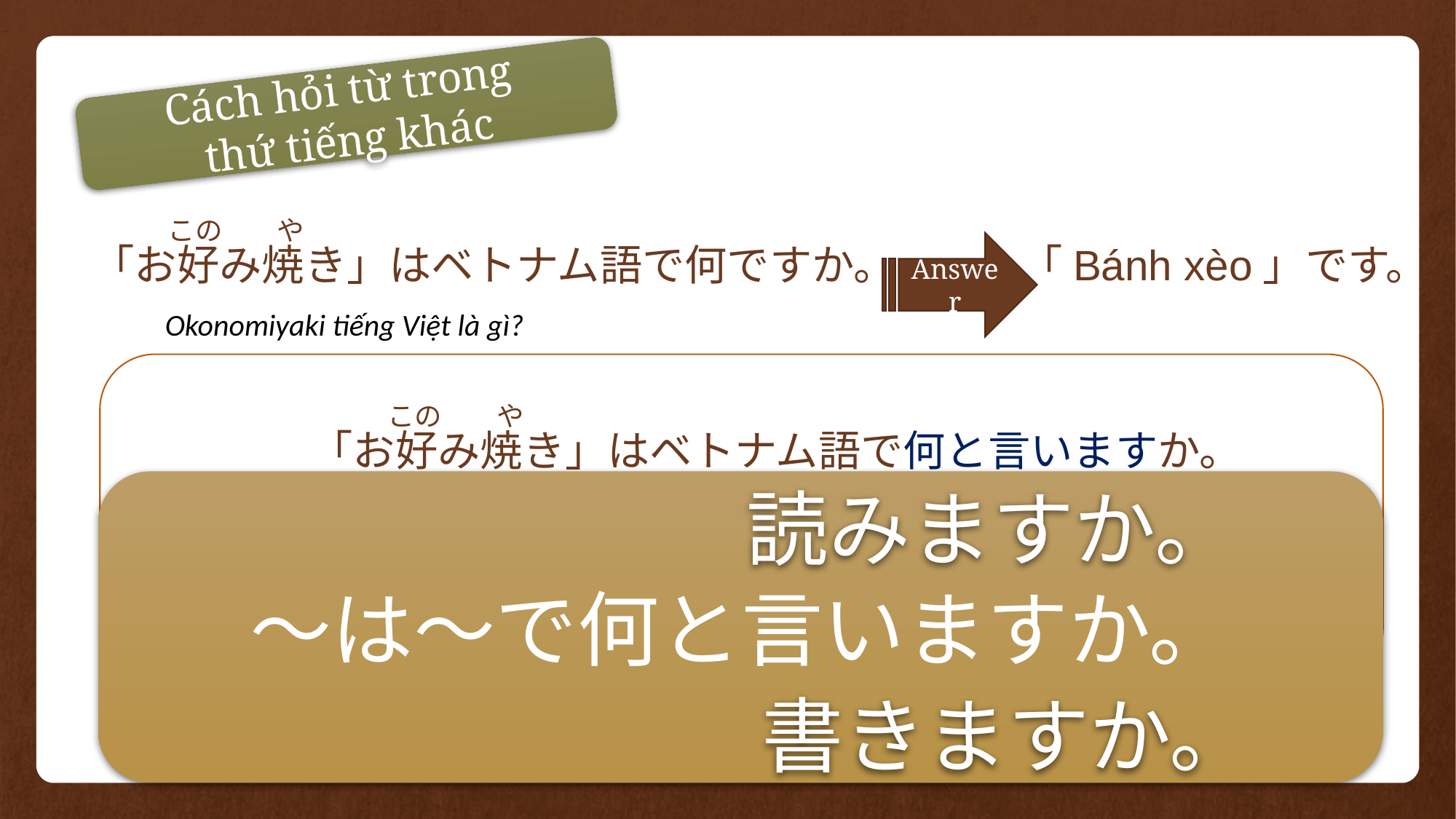

Cách hỏi từ trong
thứ tiếng khác
この　　や
「お好み焼き」はベトナム語で何ですか。
Answer
「Bánh xèo」です。
Okonomiyaki tiếng Việt là gì?

この　　や
「お好み焼き」はベトナム語で何と言いますか。
読みますか。
～は～で何と言いますか。
Okonomiyaki tiếng Việt nói là gì?
Answer
「Bánh xèo」と言います。
書きますか。